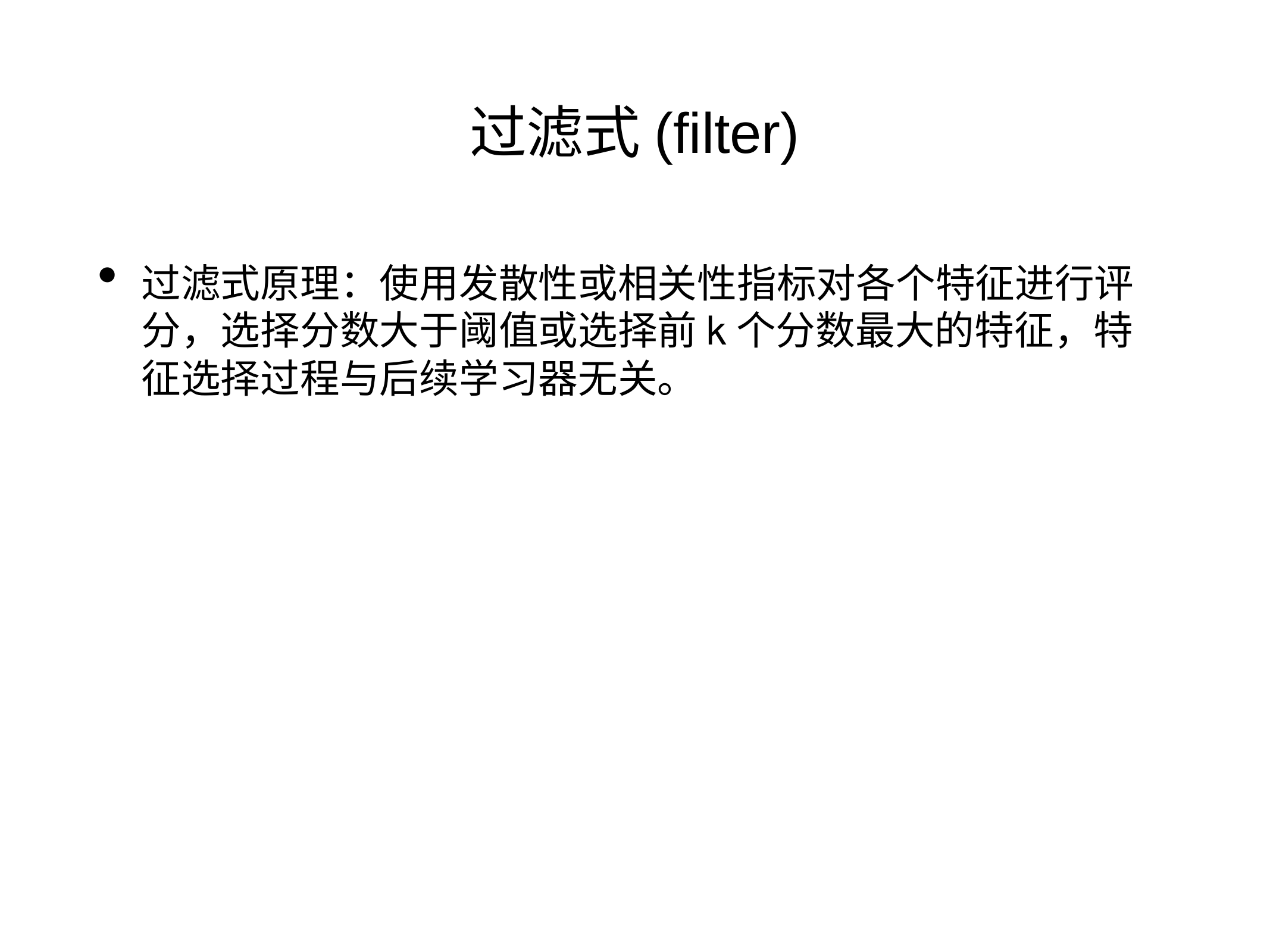

# 过滤式(filter)
过滤式原理：使用发散性或相关性指标对各个特征进行评分，选择分数大于阈值或选择前k个分数最大的特征，特征选择过程与后续学习器无关。